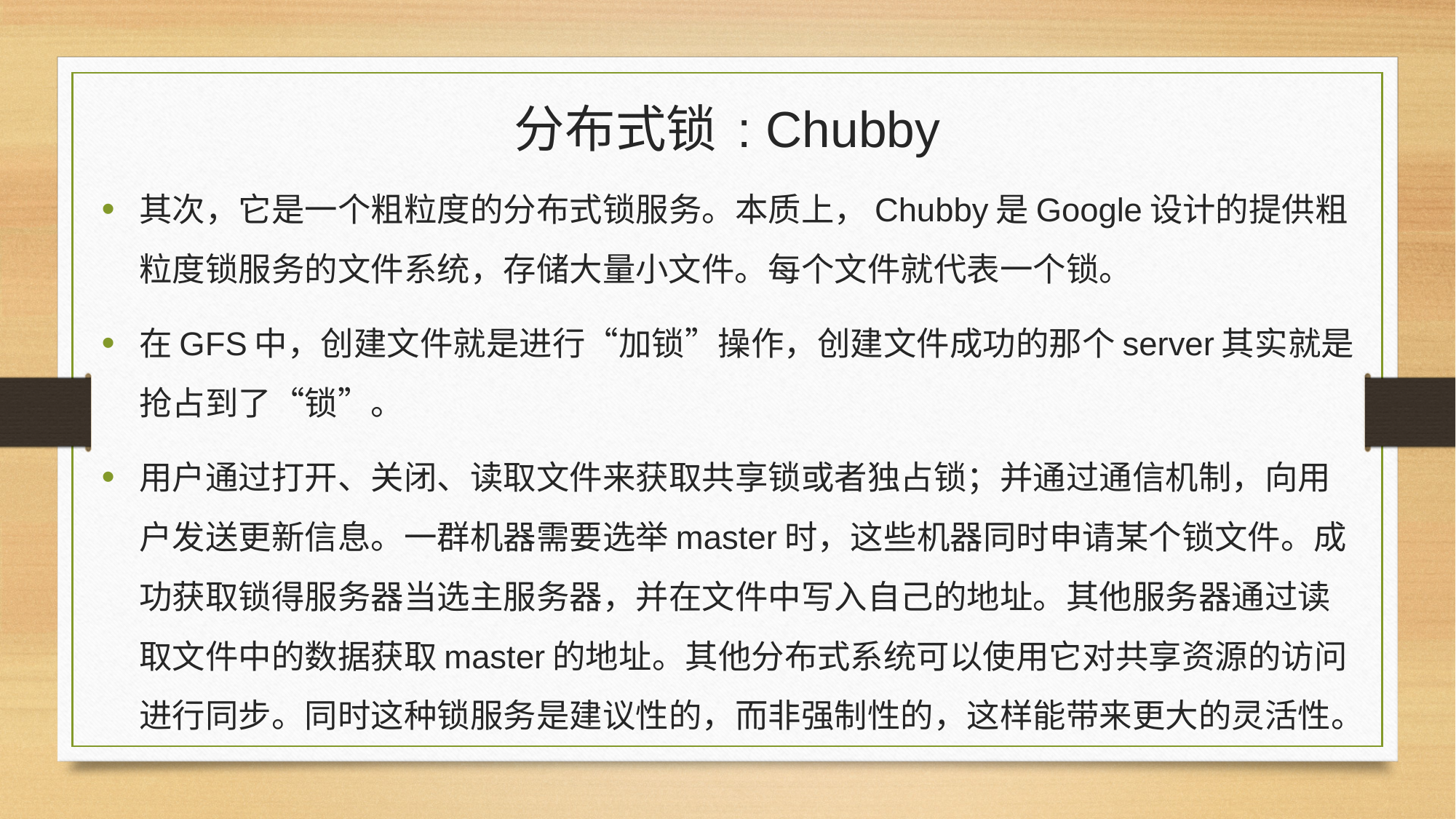

分布式锁 : Chubby
其次，它是一个粗粒度的分布式锁服务。本质上，Chubby是Google设计的提供粗粒度锁服务的文件系统，存储大量小文件。每个文件就代表一个锁。
在GFS中，创建文件就是进行“加锁”操作，创建文件成功的那个server其实就是抢占到了“锁”。
用户通过打开、关闭、读取文件来获取共享锁或者独占锁；并通过通信机制，向用户发送更新信息。一群机器需要选举master时，这些机器同时申请某个锁文件。成功获取锁得服务器当选主服务器，并在文件中写入自己的地址。其他服务器通过读取文件中的数据获取master的地址。其他分布式系统可以使用它对共享资源的访问进行同步。同时这种锁服务是建议性的，而非强制性的，这样能带来更大的灵活性。